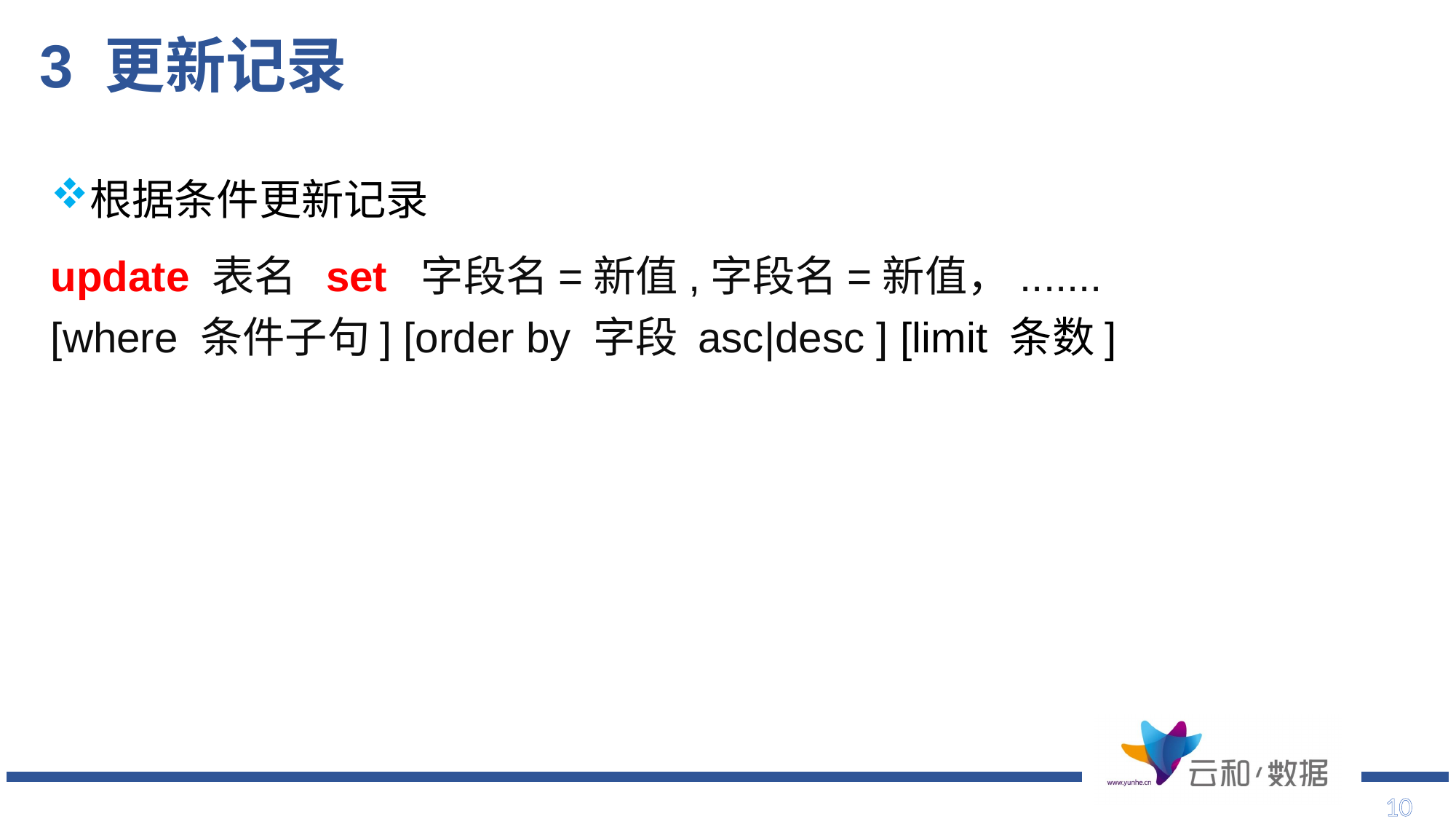

# 3 更新记录
根据条件更新记录
update 表名  set  字段名=新值,字段名=新值，....... [where 条件子句] [order by 字段 asc|desc ] [limit 条数]